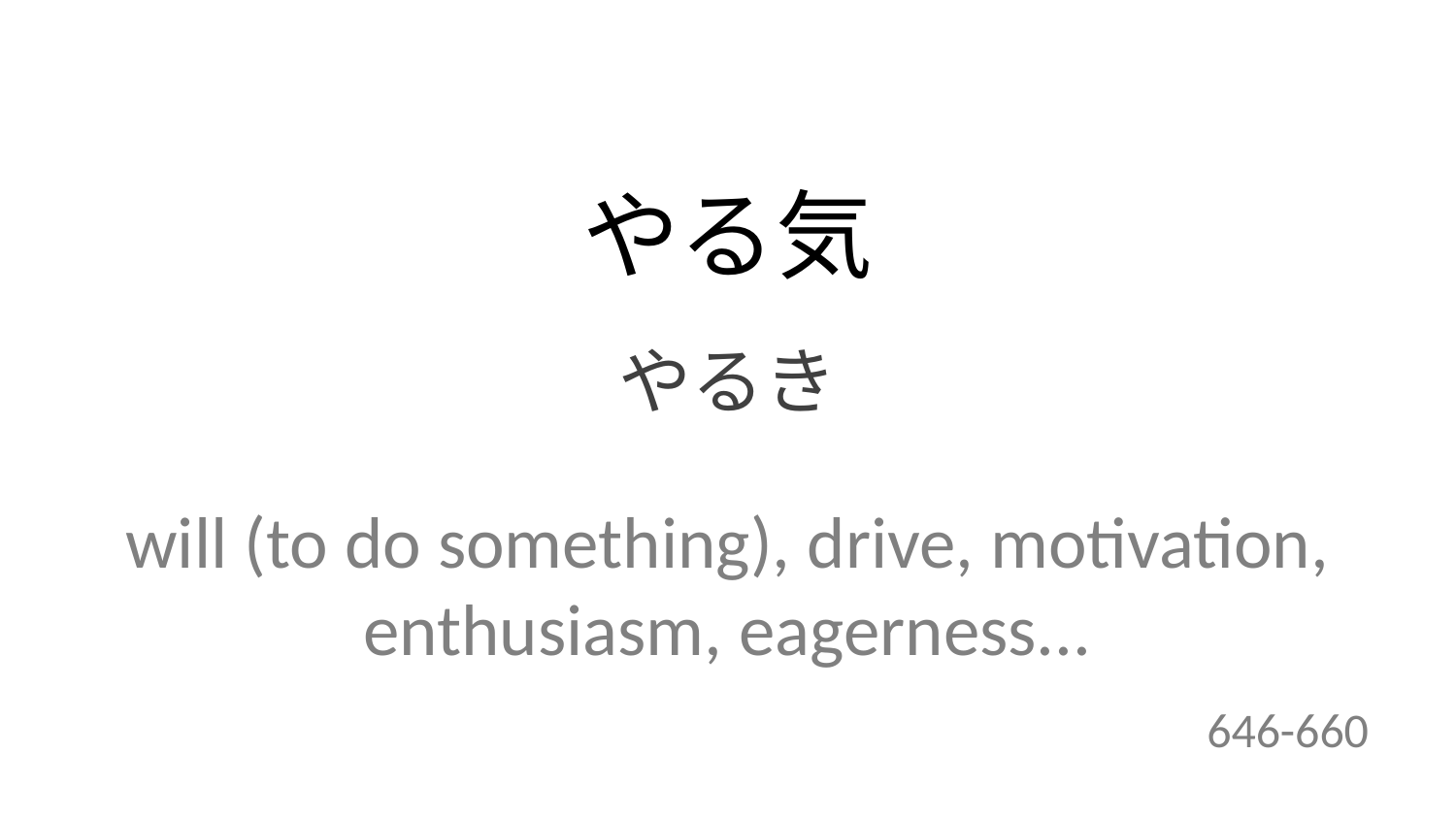

やる気

やるき
will (to do something), drive, motivation, enthusiasm, eagerness...
646-660